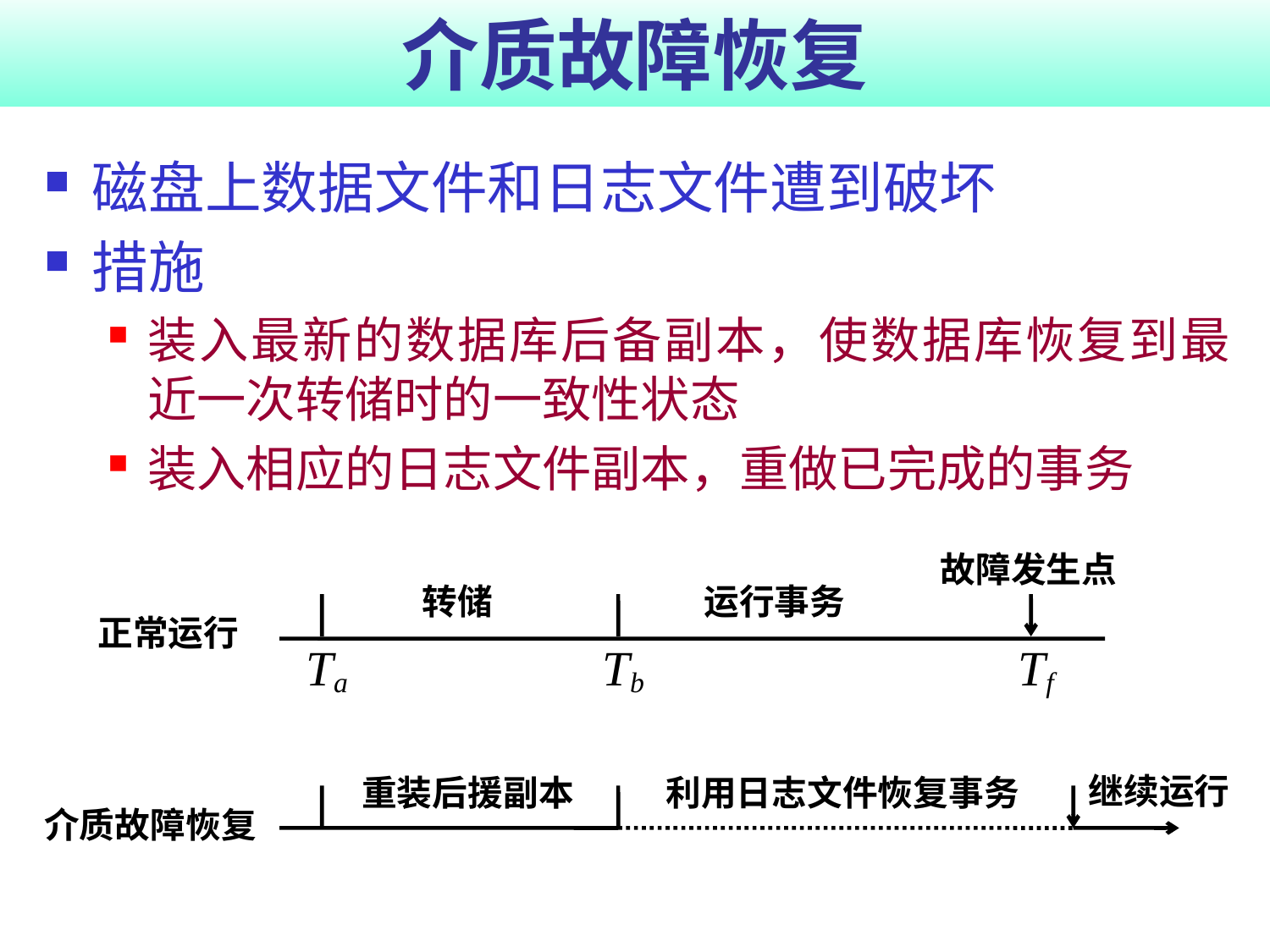

# 介质故障恢复
磁盘上数据文件和日志文件遭到破坏
措施
装入最新的数据库后备副本，使数据库恢复到最近一次转储时的一致性状态
装入相应的日志文件副本，重做已完成的事务
故障发生点
转储
运行事务

正常运行
Ta
Tb
Tf

继续运行
重装后援副本
利用日志文件恢复事务

介质故障恢复